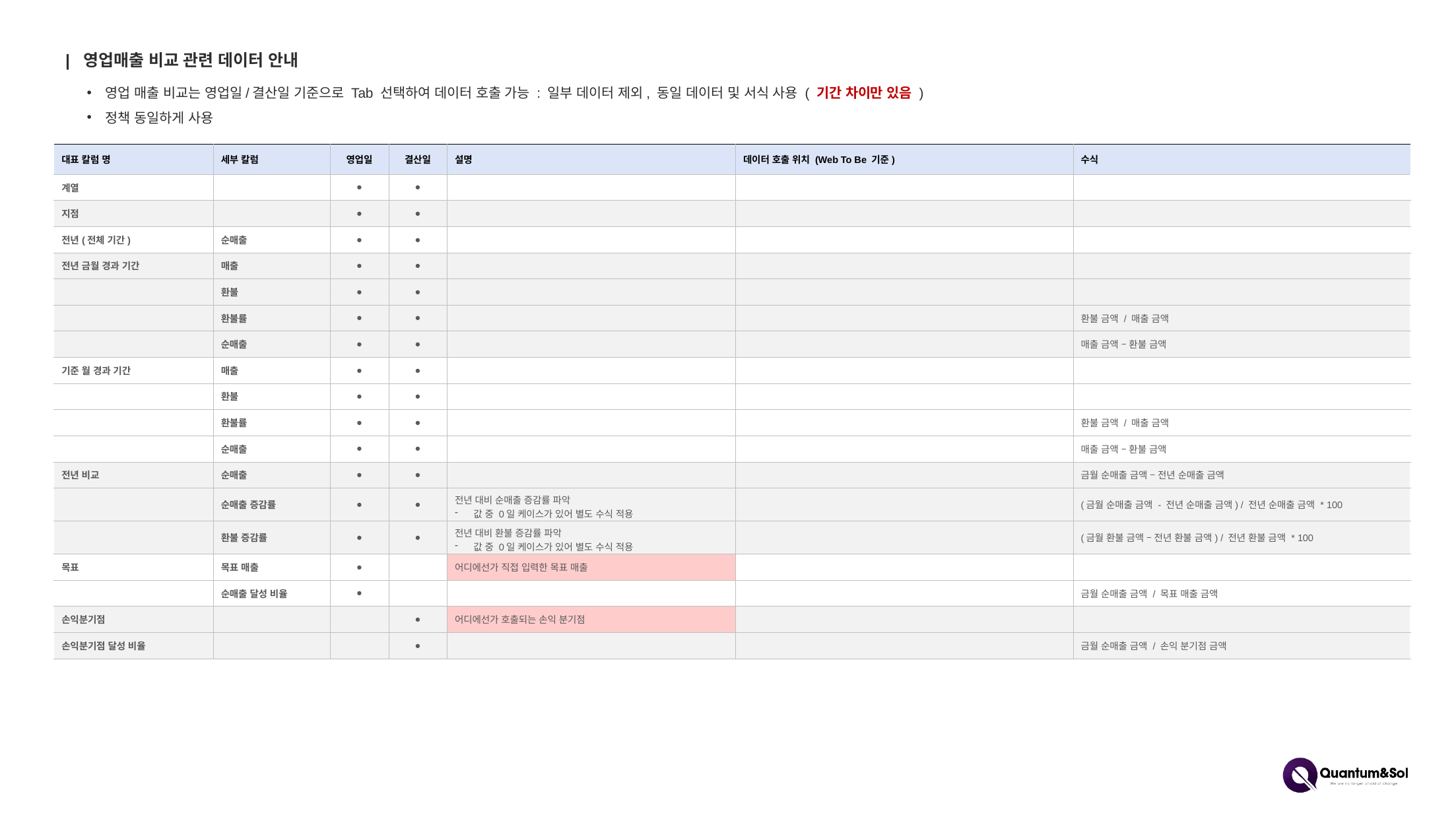

|  영업매출 비교 관련 데이터 안내
영업 매출 비교는 영업일/결산일 기준으로 Tab 선택하여 데이터 호출 가능 : 일부 데이터 제외, 동일 데이터 및 서식 사용 ( 기간 차이만 있음 )
정책 동일하게 사용
| 대표 칼럼 명 | 세부 칼럼 | 영업일 | 결산일 | 설명 | 데이터 호출 위치 (Web To Be 기준) | 수식 |
| --- | --- | --- | --- | --- | --- | --- |
| 계열 |  | ● | ● |  |  |  |
| 지점 |  | ● | ● |  |  |  |
| 전년(전체 기간) | 순매출 | ● | ● |  |  |  |
| 전년 금월 경과 기간 | 매출 | ● | ● |  |  |  |
|  | 환불 | ● | ● |  |  |  |
|  | 환불률 | ● | ● |  |  | 환불 금액 / 매출 금액 |
|  | 순매출 | ● | ● |  |  | 매출 금액 – 환불 금액 |
| 기준 월 경과 기간 | 매출 | ● | ● |  |  |  |
|  | 환불 | ● | ● |  |  |  |
|  | 환불률 | ● | ● |  |  | 환불 금액 / 매출 금액 |
|  | 순매출 | ● | ● |  |  | 매출 금액 – 환불 금액 |
| 전년 비교 | 순매출 | ● | ● |  |  | 금월 순매출 금액 – 전년 순매출 금액 |
|  | 순매출 증감률 | ● | ● | 전년 대비 순매출 증감률 파악 값 중 0일 케이스가 있어 별도 수식 적용 |  | (금월 순매출 금액 - 전년 순매출 금액) / 전년 순매출 금액 \* 100 |
|  | 환불 증감률 | ● | ● | 전년 대비 환불 증감률 파악 값 중 0일 케이스가 있어 별도 수식 적용 |  | (금월 환불 금액 – 전년 환불 금액) / 전년 환불 금액 \* 100 |
| 목표 | 목표 매출 | ● |  | 어디에선가 직접 입력한 목표 매출 |  |  |
|  | 순매출 달성 비율 | ● |  |  |  | 금월 순매출 금액 / 목표 매출 금액 |
| 손익분기점 |  |  | ● | 어디에선가 호출되는 손익 분기점 |  |  |
| 손익분기점 달성 비율 |  |  | ● |  |  | 금월 순매출 금액 / 손익 분기점 금액 |